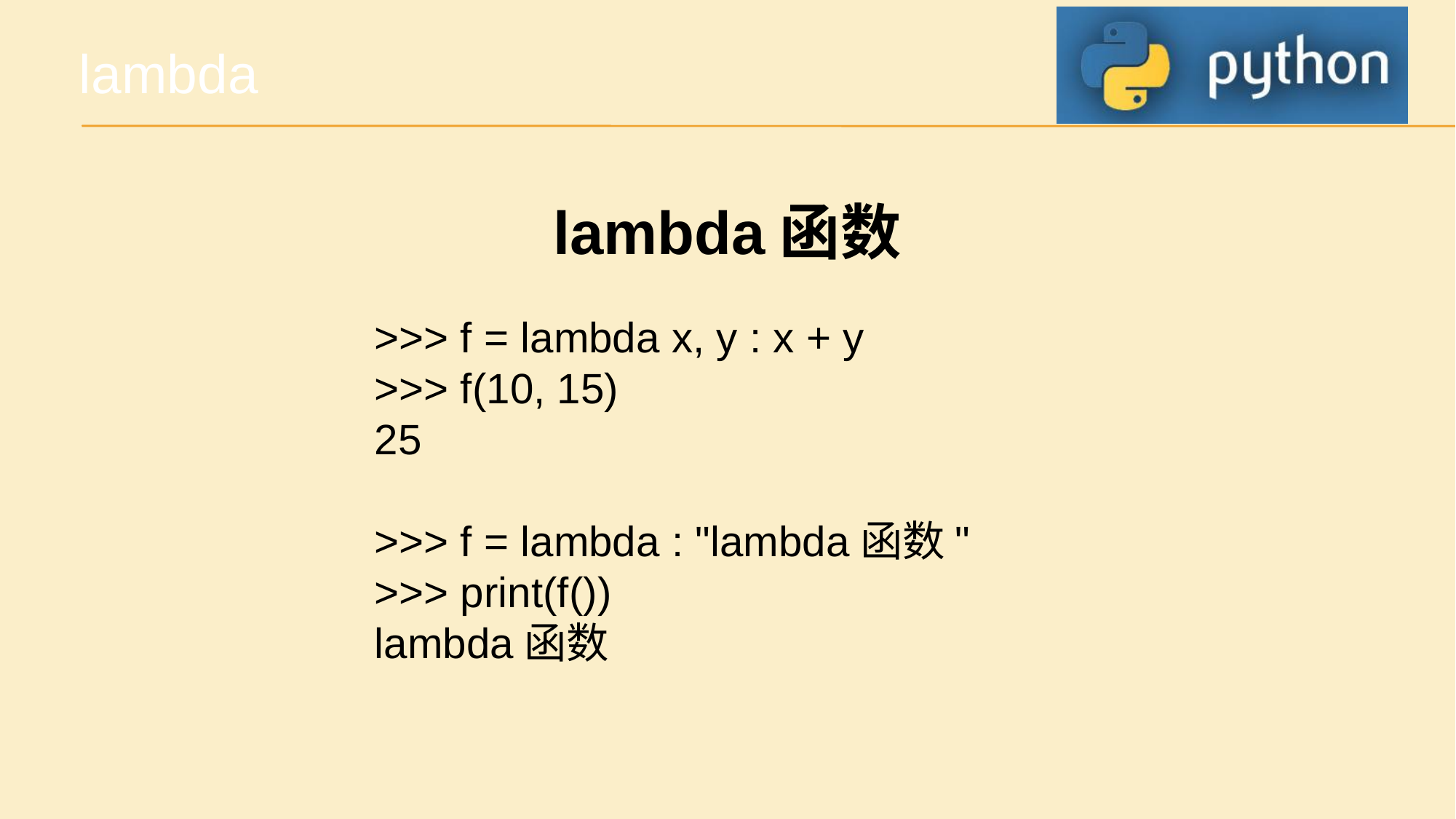

lambda
lambda函数
>>> f = lambda x, y : x + y
>>> f(10, 15)
25

>>> f = lambda : "lambda函数"
>>> print(f())
lambda函数